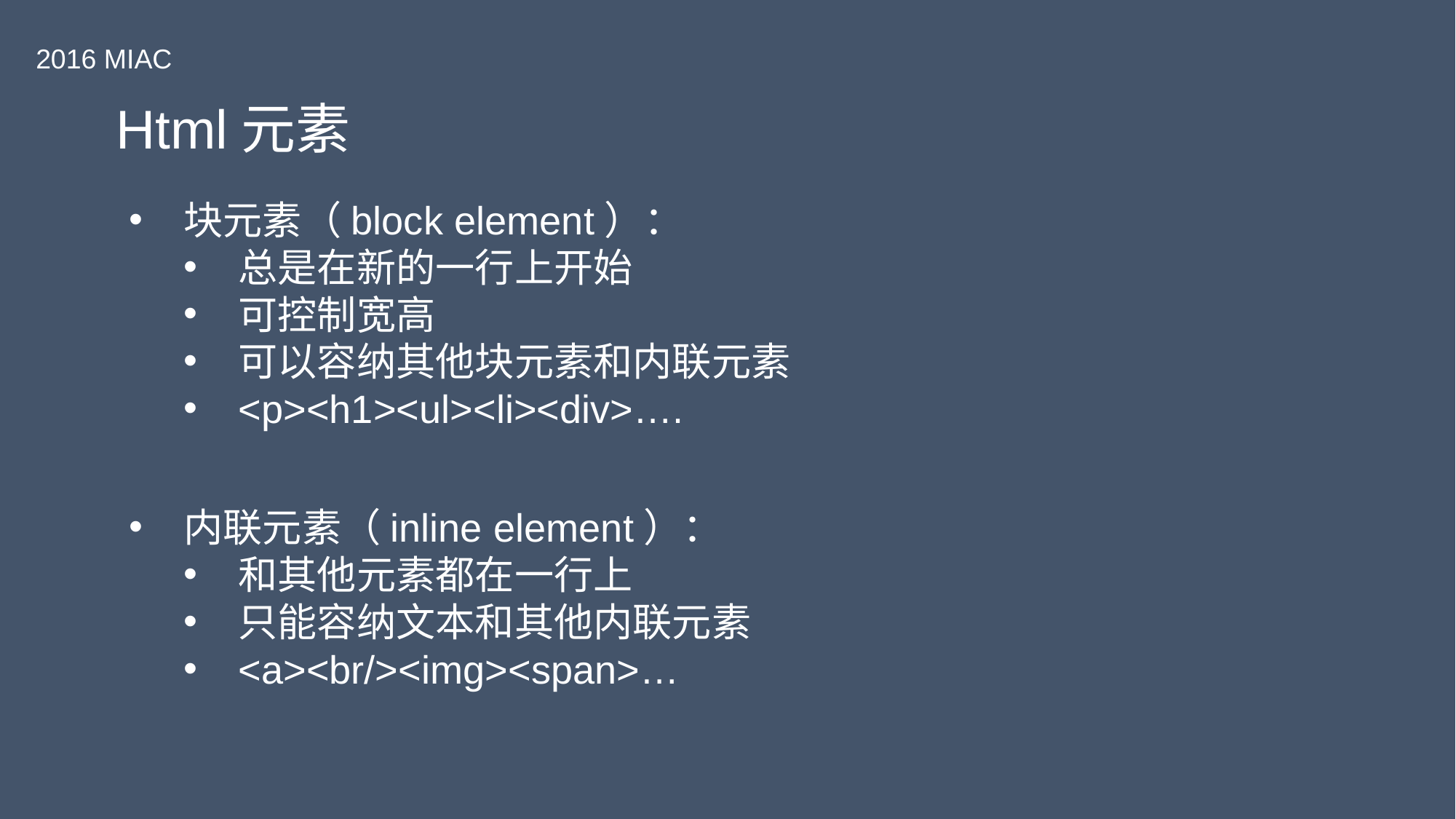

2016 MIAC
Html元素
块元素（block element）：
总是在新的一行上开始
可控制宽高
可以容纳其他块元素和内联元素
<p><h1><ul><li><div>….

内联元素（inline element）：
和其他元素都在一行上
只能容纳文本和其他内联元素
<a><br/><img><span>…